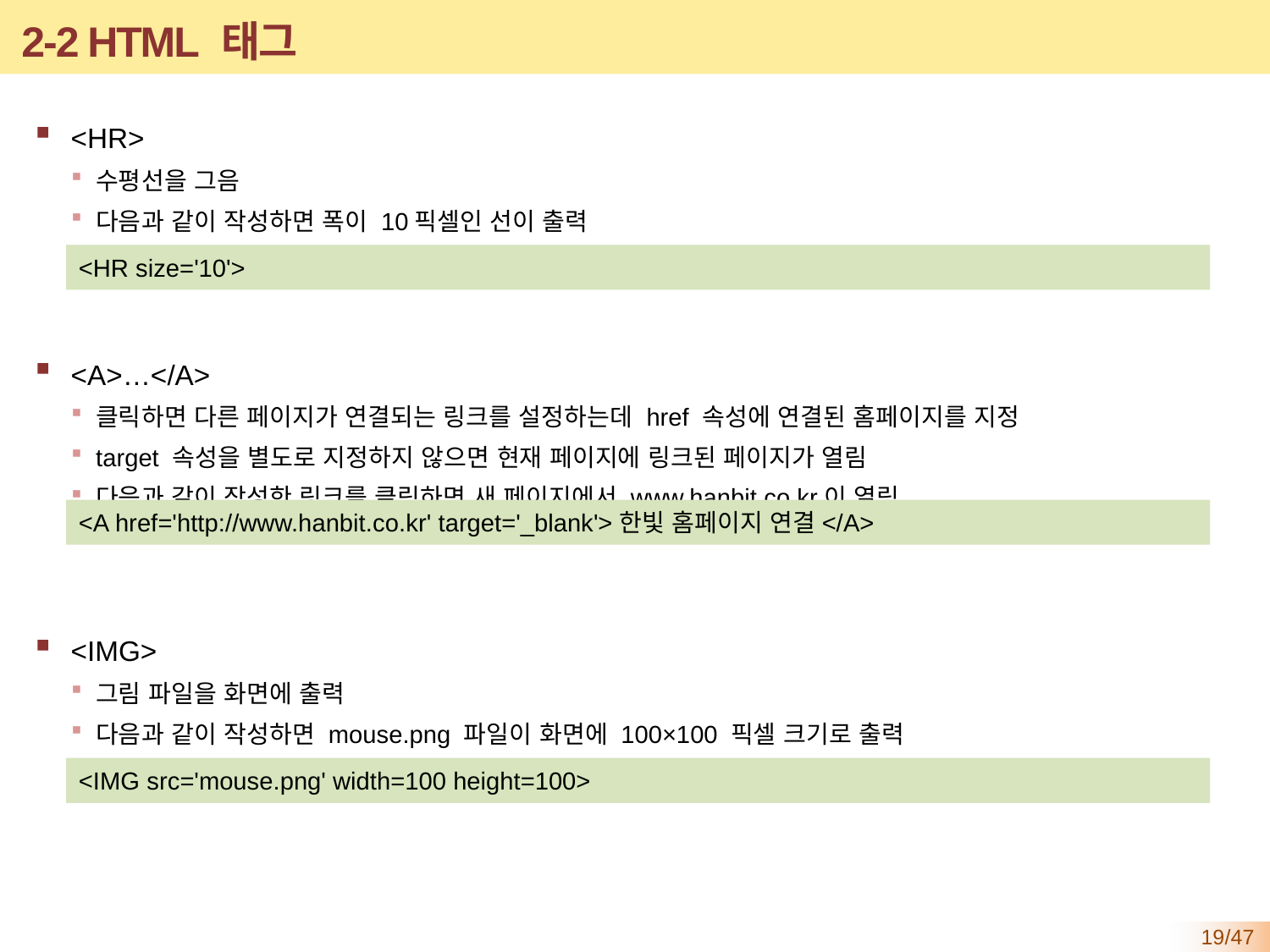

# 2-2 HTML 태그
<HR>
수평선을 그음
다음과 같이 작성하면 폭이 10픽셀인 선이 출력

<A>…</A>
클릭하면 다른 페이지가 연결되는 링크를 설정하는데 href 속성에 연결된 홈페이지를 지정
target 속성을 별도로 지정하지 않으면 현재 페이지에 링크된 페이지가 열림
다음과 같이 작성한 링크를 클릭하면 새 페이지에서 www.hanbit.co.kr이 열림

<IMG>
그림 파일을 화면에 출력
다음과 같이 작성하면 mouse.png 파일이 화면에 100×100 픽셀 크기로 출력
width와 height를 생략하면 원래 그림 크기로 출력

<HR size='10'>
<A href='http://www.hanbit.co.kr' target='_blank'>한빛 홈페이지 연결</A>
<IMG src='mouse.png' width=100 height=100>